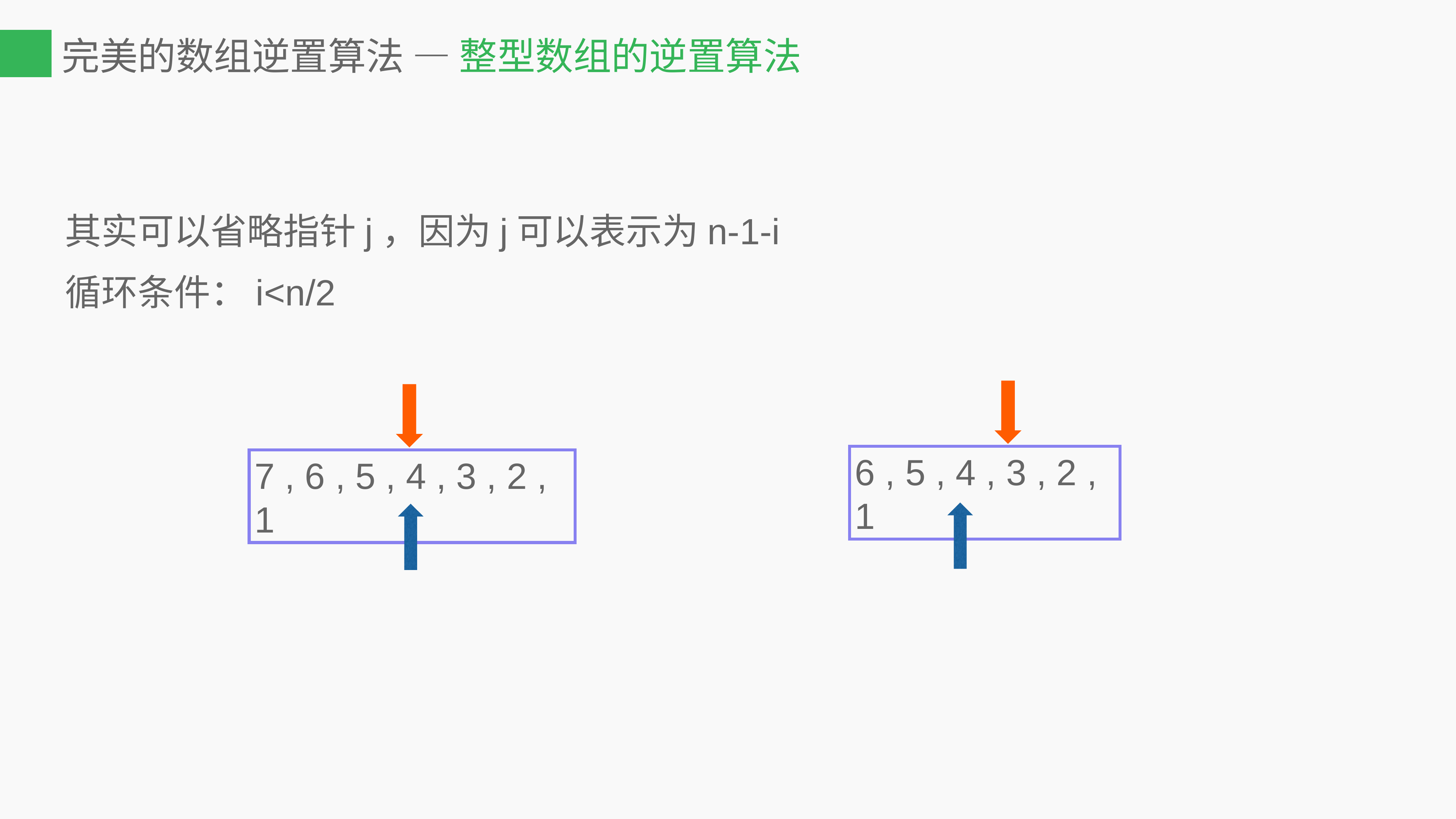

# 完美的数组逆置算法 — 整型数组的逆置算法
其实可以省略指针j，因为j可以表示为n-1-i
循环条件：i<n/2

6 , 5 , 4 , 3 , 2 , 1

7 , 6 , 5 , 4 , 3 , 2 , 1